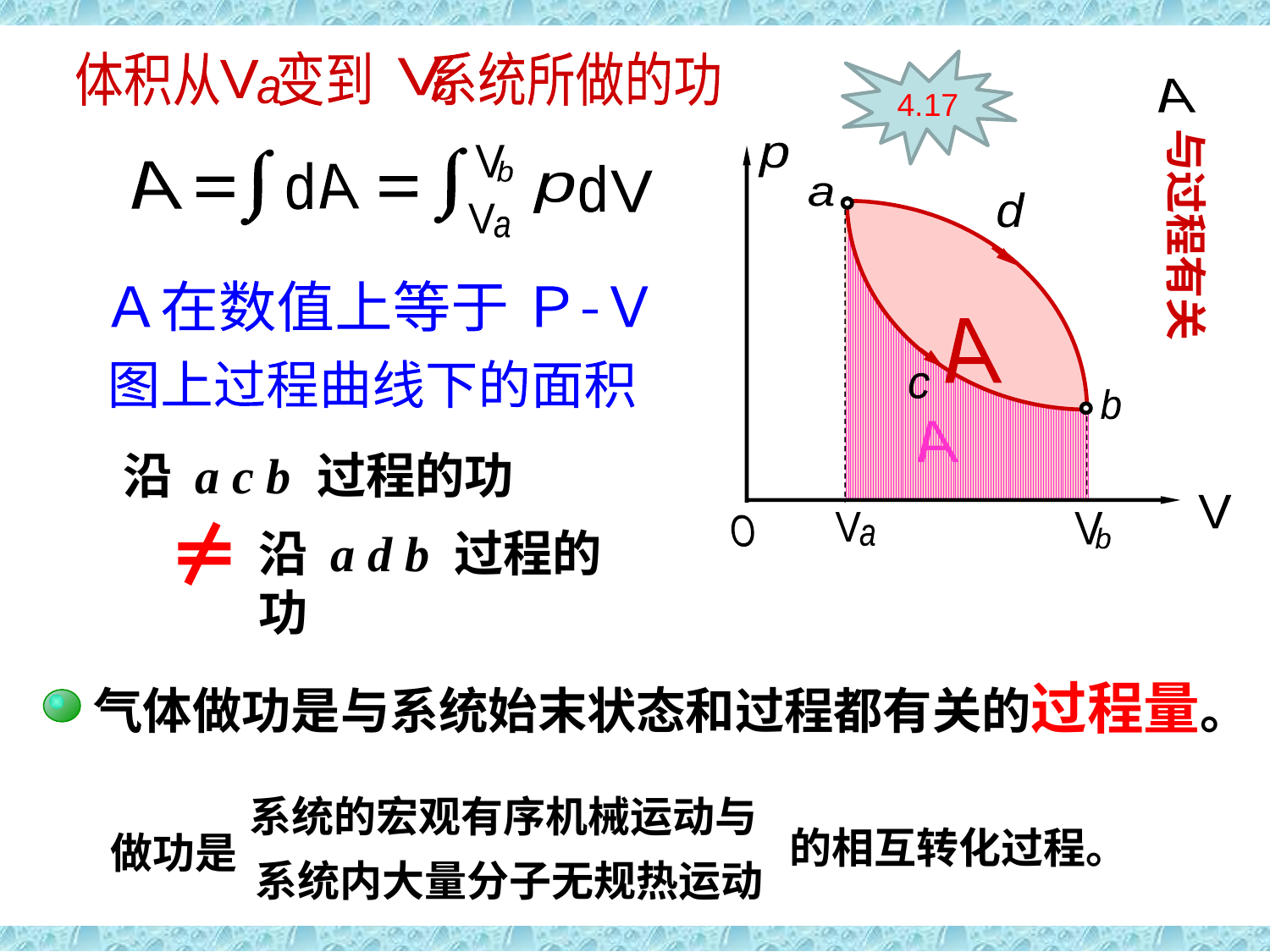

续
体积从     变到     系统所做的功
V
b
V
a
V
b

d
V
p
V
a

A
d
A

Ａ在数值上等于 Ｐ-Ｖ
图上过程曲线下的面积
4.17
A
与过程有关
p

V

O
a

V
a
d

c

A
b

V
b
A
沿 a c b 过程的功
沿 a d b 过程的功

气体做功是与系统始末状态和过程都有关的过程量。

系统的宏观有序机械运动与
的相互转化过程。
做功是
系统内大量分子无规热运动